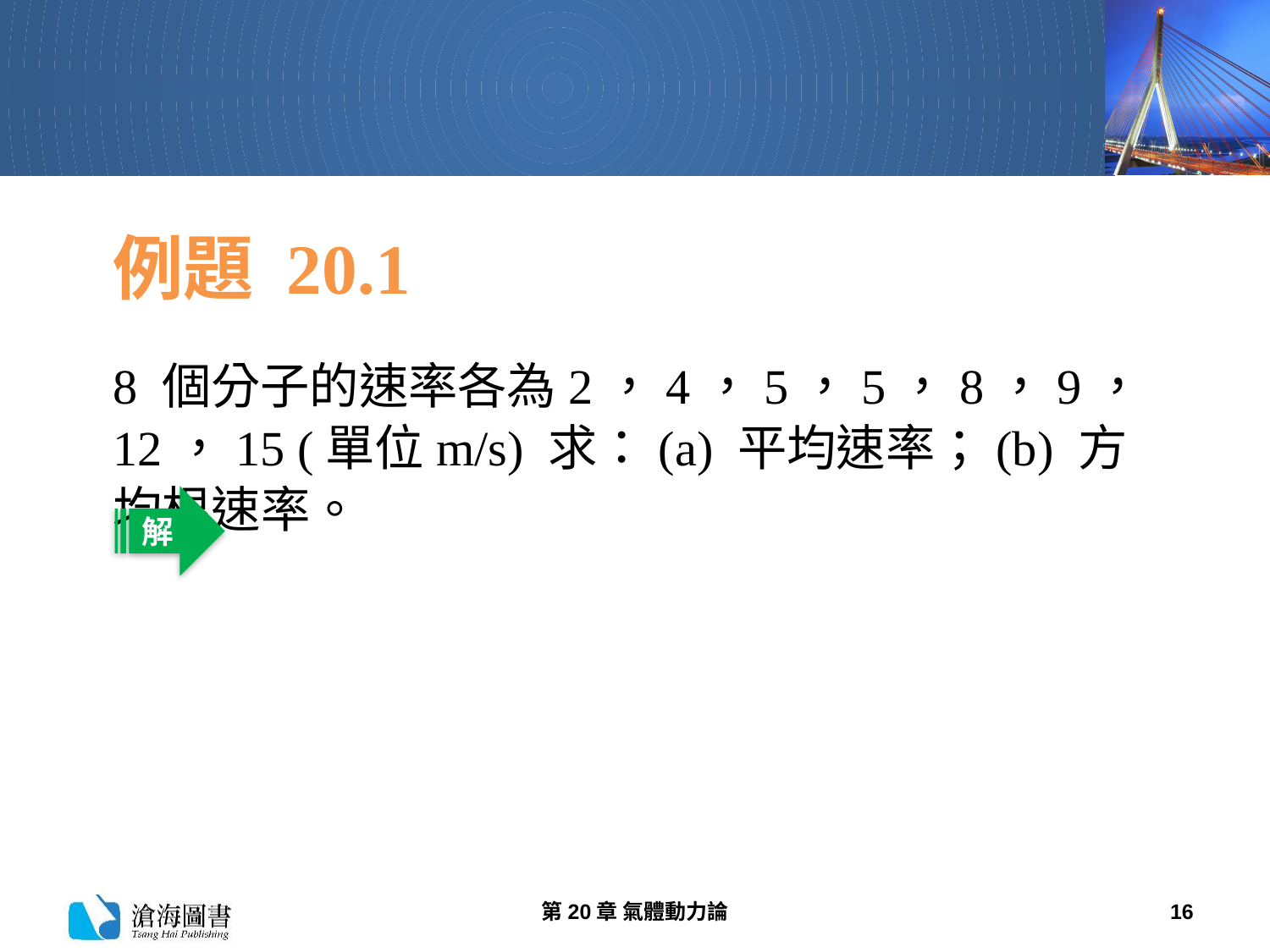

# 例題 20.1
8 個分子的速率各為2，4，5，5，8，9，12，15 (單位m/s) 求：(a) 平均速率；(b) 方均根速率。
解
第20章 氣體動力論
16